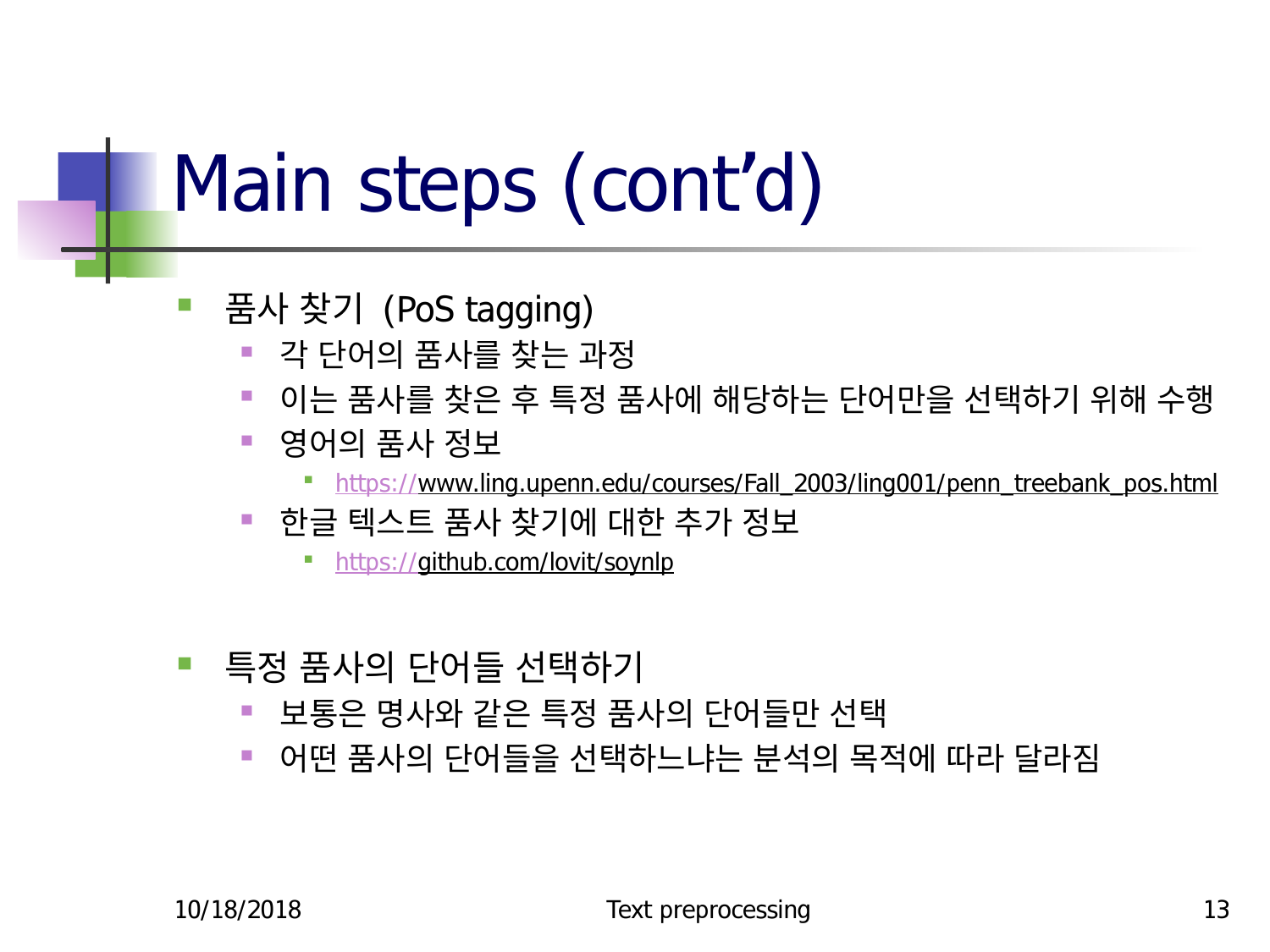

# Main steps (cont’d)
품사 찾기 (PoS tagging)
각 단어의 품사를 찾는 과정
이는 품사를 찾은 후 특정 품사에 해당하는 단어만을 선택하기 위해 수행
영어의 품사 정보
https://www.ling.upenn.edu/courses/Fall_2003/ling001/penn_treebank_pos.html
한글 텍스트 품사 찾기에 대한 추가 정보
https://github.com/lovit/soynlp

특정 품사의 단어들 선택하기
보통은 명사와 같은 특정 품사의 단어들만 선택
어떤 품사의 단어들을 선택하느냐는 분석의 목적에 따라 달라짐
10/18/2018
Text preprocessing
13